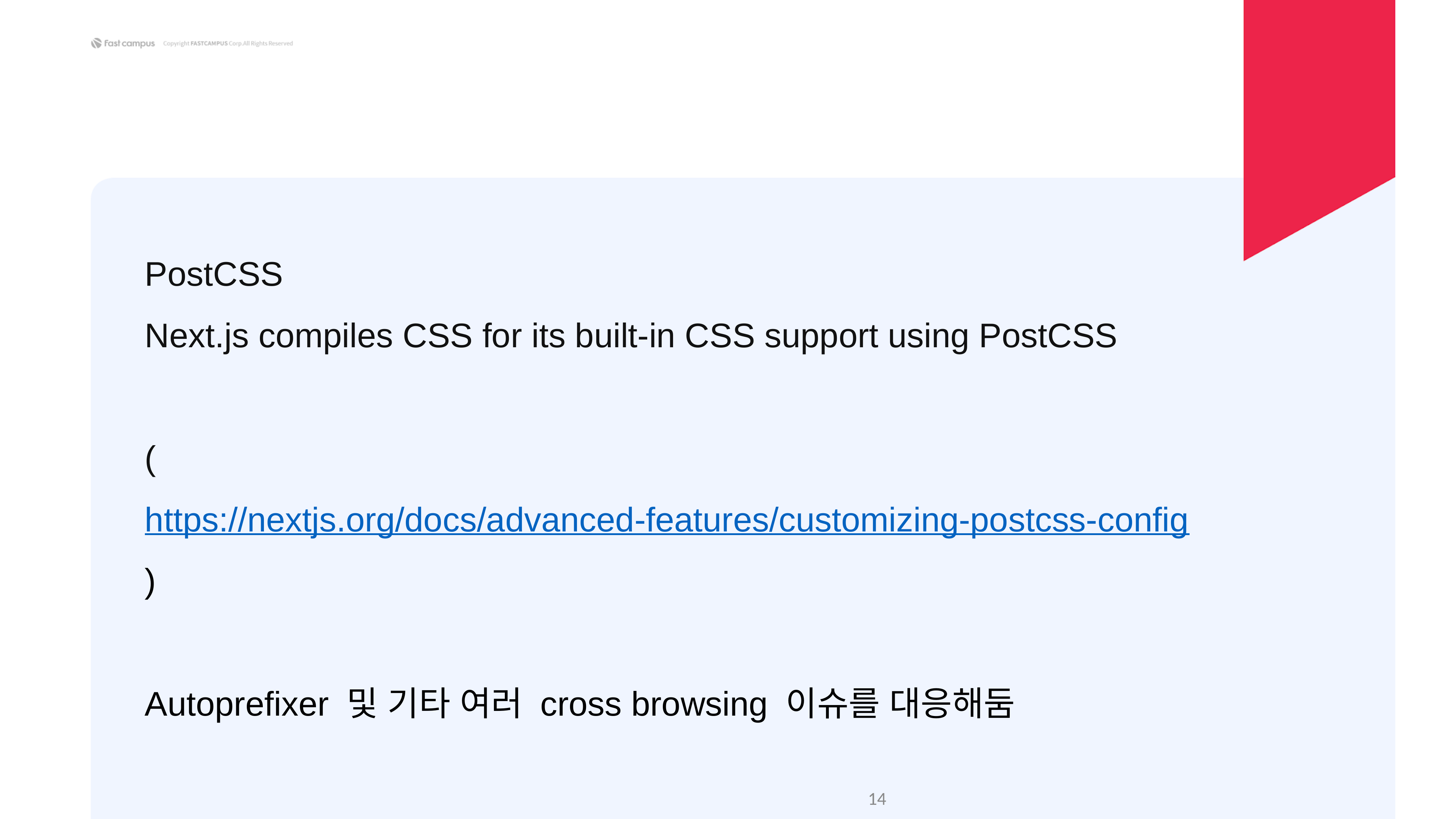

PostCSS
Next.js compiles CSS for its built-in CSS support using PostCSS

(https://nextjs.org/docs/advanced-features/customizing-postcss-config)

Autoprefixer 및 기타 여러 cross browsing 이슈를 대응해둠

14